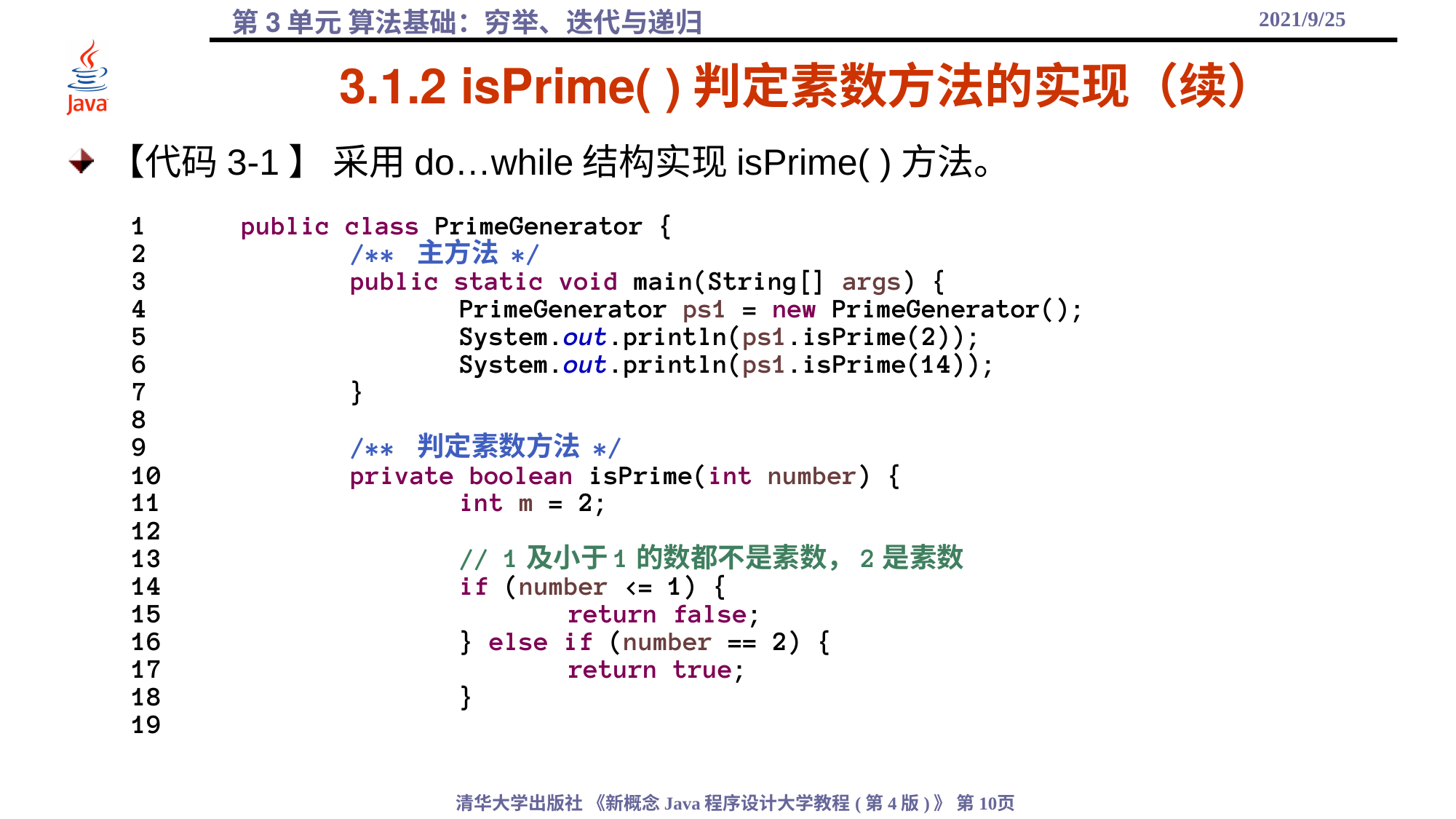

2021/9/25
# 3.1.2 isPrime( )判定素数方法的实现（续）
【代码3-1】 采用do…while结构实现isPrime( )方法。

1	public class PrimeGenerator {
2		/** 主方法 */
3		public static void main(String[] args) {
4			PrimeGenerator ps1 = new PrimeGenerator();
5			System.out.println(ps1.isPrime(2));
6			System.out.println(ps1.isPrime(14));
7		}
8
9		/** 判定素数方法 */
10		private boolean isPrime(int number) {
11			int m = 2;
12
13			// 1及小于1的数都不是素数，2是素数
14			if (number <= 1) {
15				return false;
16			} else if (number == 2) {
17				return true;
18			}
19